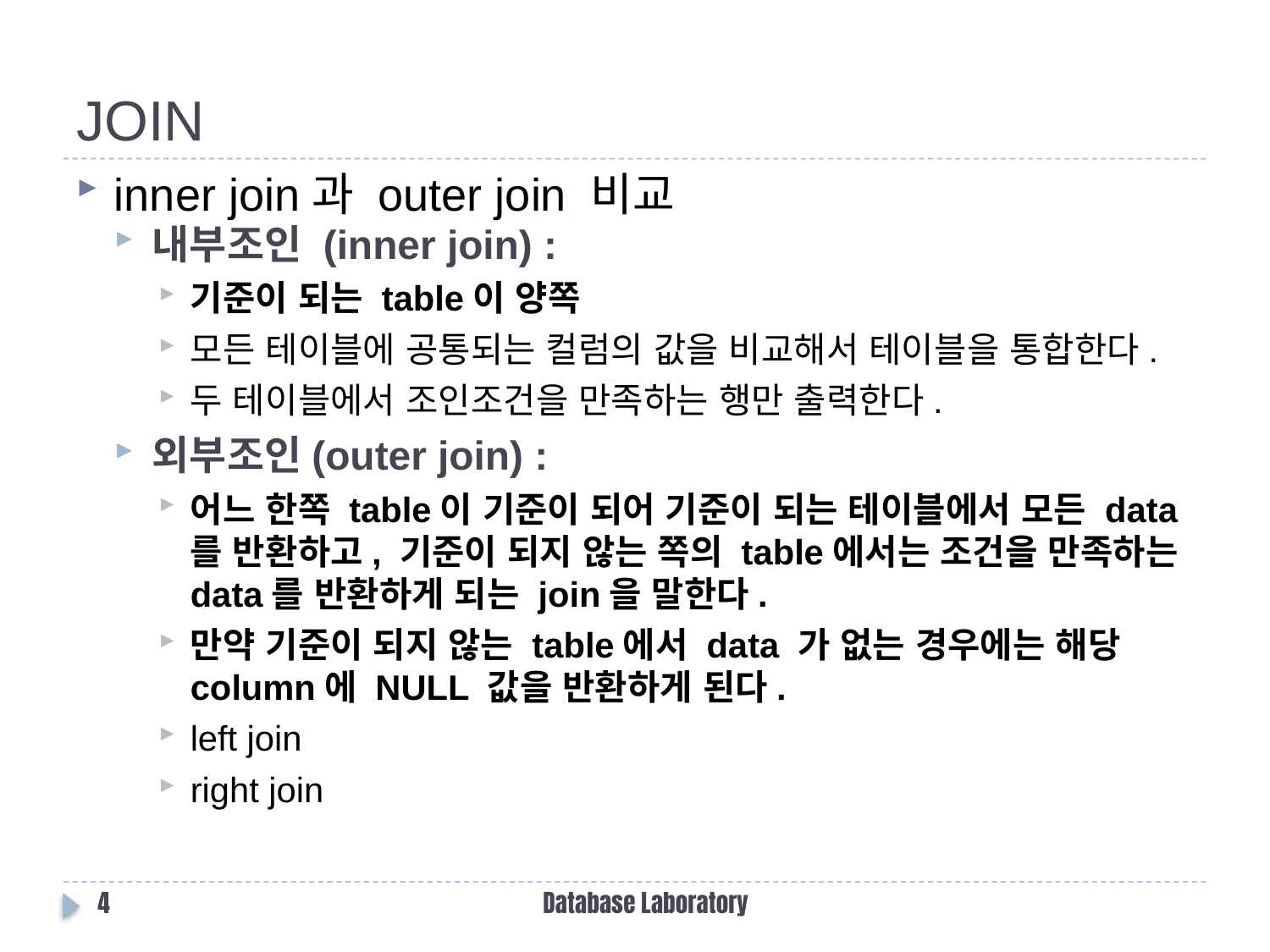

# JOIN
inner join과 outer join 비교
내부조인 (inner join) :
기준이 되는 table이 양쪽
모든 테이블에 공통되는 컬럼의 값을 비교해서 테이블을 통합한다.
두 테이블에서 조인조건을 만족하는 행만 출력한다.
외부조인(outer join) :
어느 한쪽 table이 기준이 되어 기준이 되는 테이블에서 모든 data를 반환하고, 기준이 되지 않는 쪽의 table에서는 조건을 만족하는 data를 반환하게 되는 join을 말한다.
만약 기준이 되지 않는 table에서 data 가 없는 경우에는 해당 column에 NULL 값을 반환하게 된다.
left join
right join
4
Database Laboratory